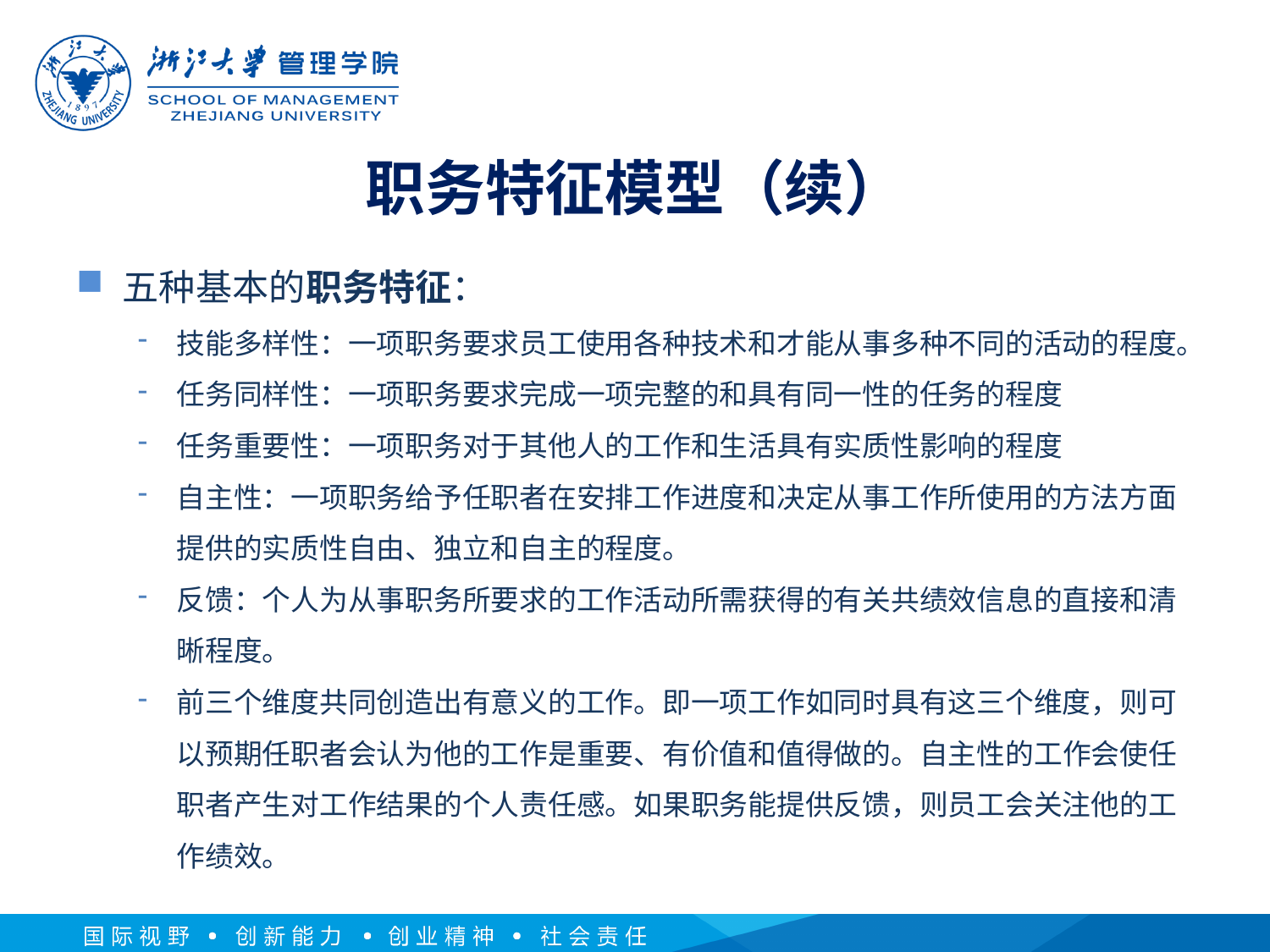

# 职务特征模型（续）
五种基本的职务特征：
技能多样性：一项职务要求员工使用各种技术和才能从事多种不同的活动的程度。
任务同样性：一项职务要求完成一项完整的和具有同一性的任务的程度
任务重要性：一项职务对于其他人的工作和生活具有实质性影响的程度
自主性：一项职务给予任职者在安排工作进度和决定从事工作所使用的方法方面提供的实质性自由、独立和自主的程度。
反馈：个人为从事职务所要求的工作活动所需获得的有关共绩效信息的直接和清晰程度。
前三个维度共同创造出有意义的工作。即一项工作如同时具有这三个维度，则可以预期任职者会认为他的工作是重要、有价值和值得做的。自主性的工作会使任职者产生对工作结果的个人责任感。如果职务能提供反馈，则员工会关注他的工作绩效。